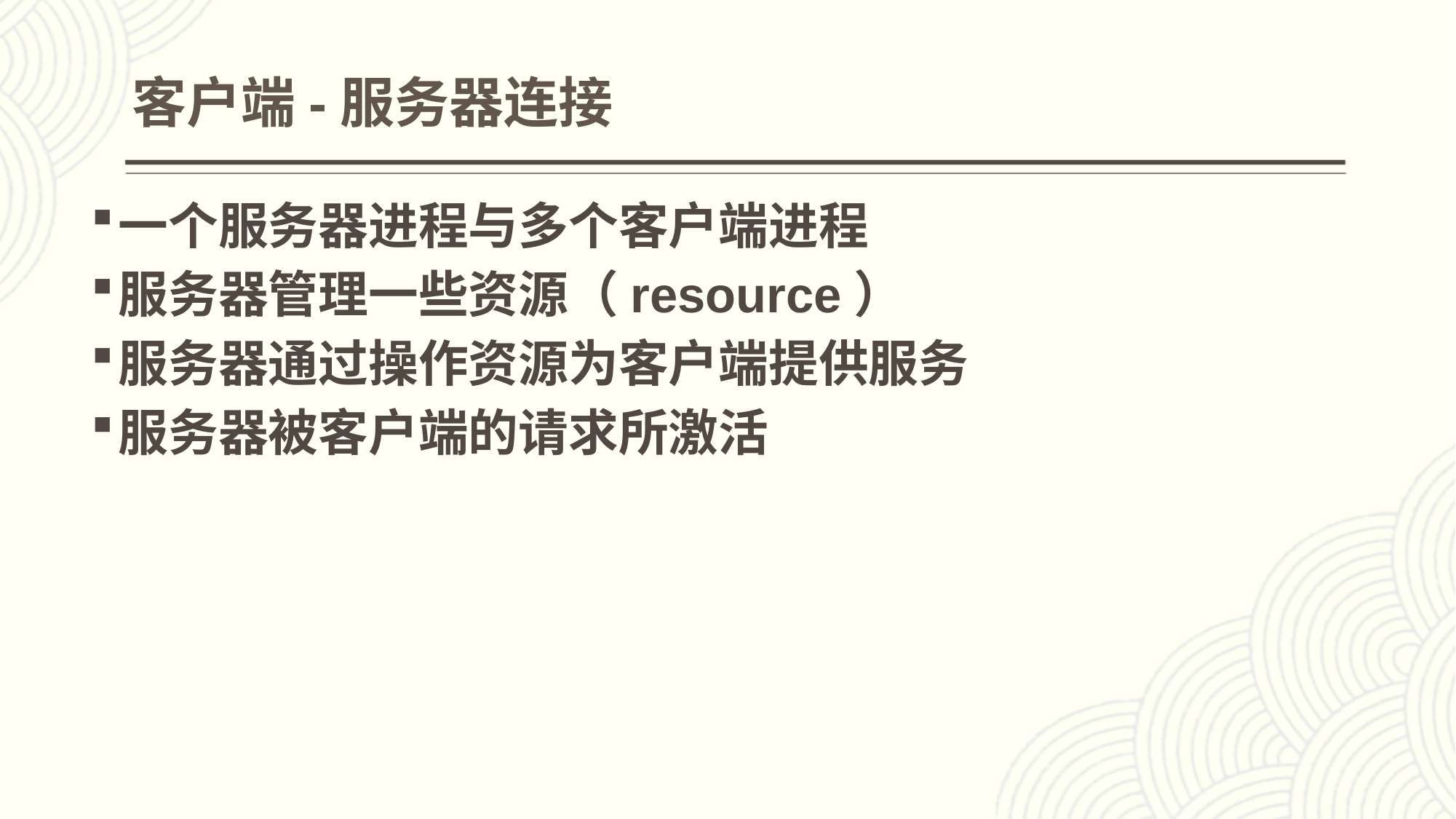

# 客户端-服务器连接
一个服务器进程与多个客户端进程
服务器管理一些资源（resource）
服务器通过操作资源为客户端提供服务
服务器被客户端的请求所激活